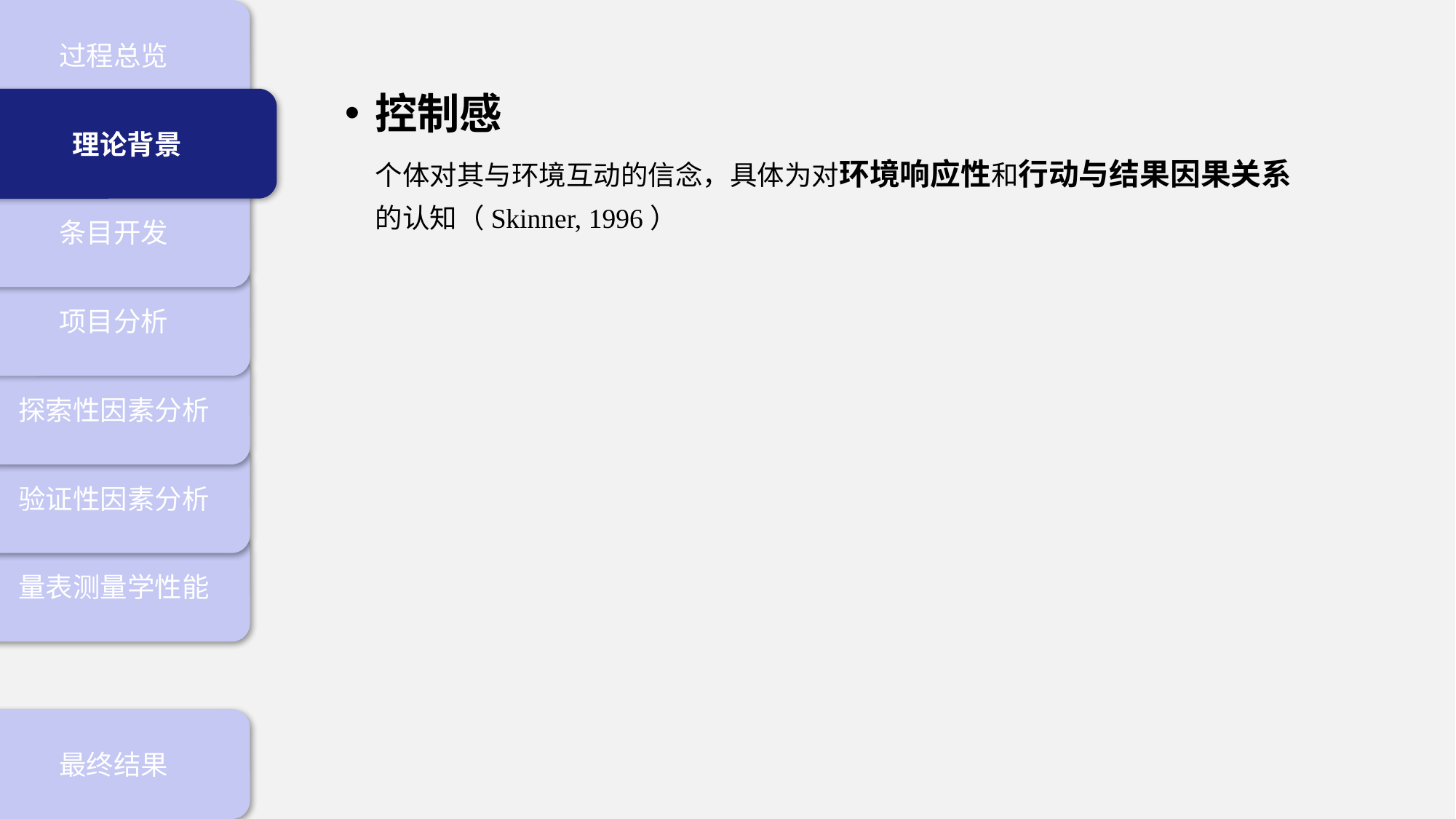

过程总览
控制感
理论背景
个体对其与环境互动的信念，具体为对环境响应性和行动与结果因果关系的认知（Skinner, 1996）
条目开发
项目分析
探索性因素分析
验证性因素分析
量表测量学性能
最终结果